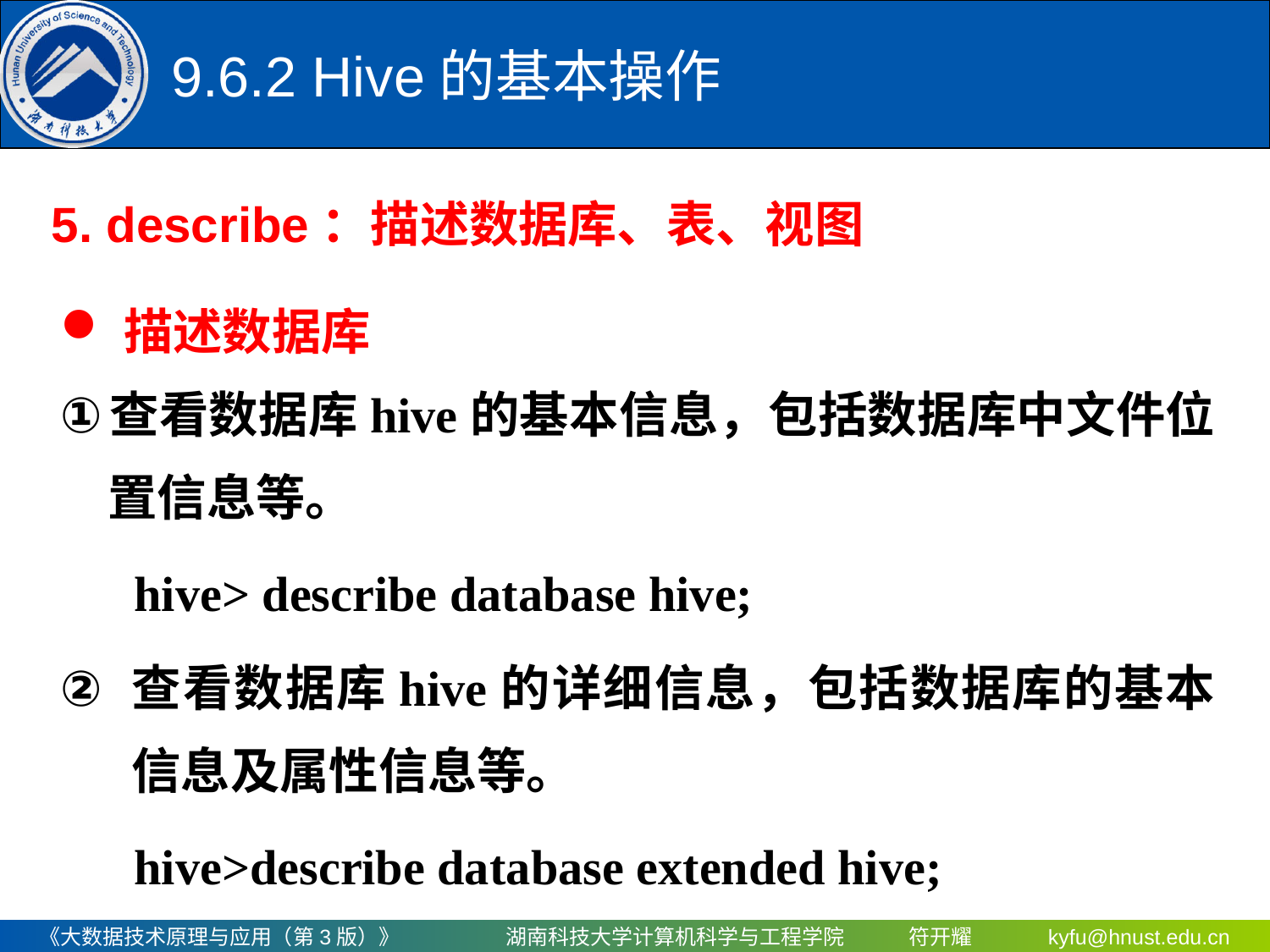

9.6.2 Hive的基本操作
 5. describe：描述数据库、表、视图
描述数据库
查看数据库hive的基本信息，包括数据库中文件位置信息等。
      hive> describe database hive;
查看数据库hive的详细信息，包括数据库的基本信息及属性信息等。
      hive>describe database extended hive;